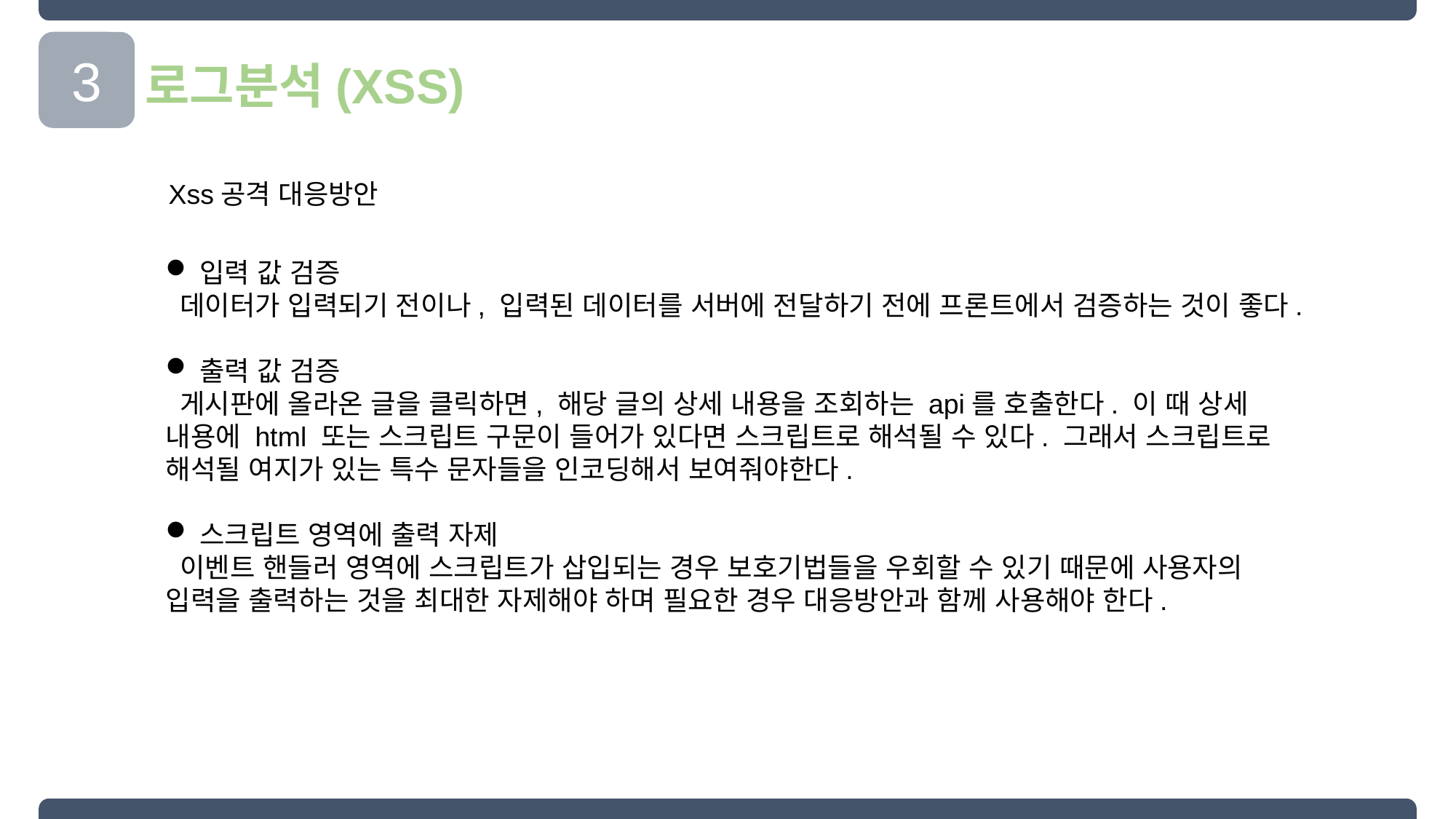

3
로그분석(XSS)
Xss공격 대응방안

입력 값 검증
 데이터가 입력되기 전이나, 입력된 데이터를 서버에 전달하기 전에 프론트에서 검증하는 것이 좋다.

출력 값 검증
 게시판에 올라온 글을 클릭하면, 해당 글의 상세 내용을 조회하는 api를 호출한다. 이 때 상세 내용에 html 또는 스크립트 구문이 들어가 있다면 스크립트로 해석될 수 있다. 그래서 스크립트로 해석될 여지가 있는 특수 문자들을 인코딩해서 보여줘야한다.

스크립트 영역에 출력 자제
 이벤트 핸들러 영역에 스크립트가 삽입되는 경우 보호기법들을 우회할 수 있기 때문에 사용자의 입력을 출력하는 것을 최대한 자제해야 하며 필요한 경우 대응방안과 함께 사용해야 한다.